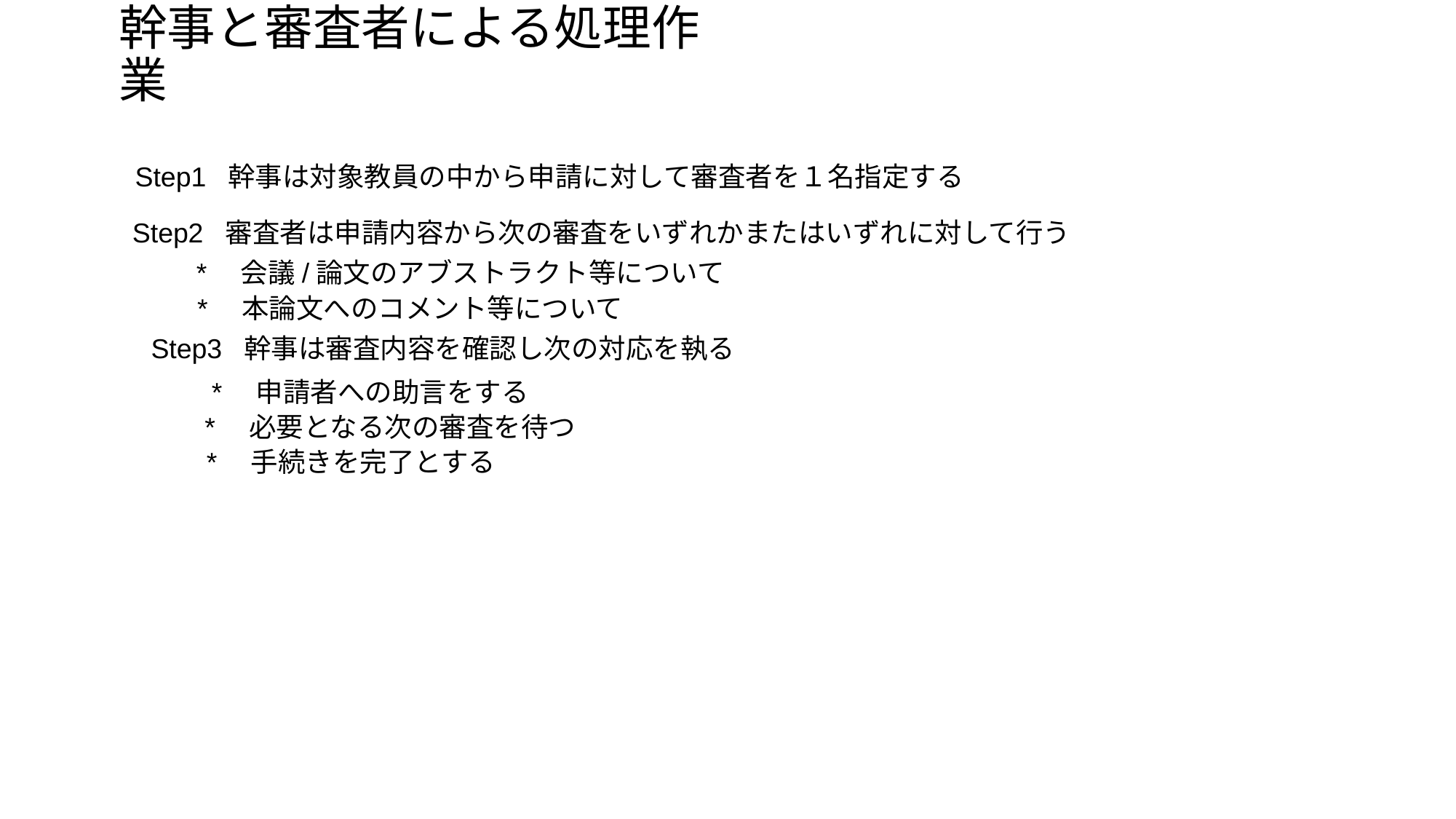

幹事と審査者による処理作業
Step1  幹事は対象教員の中から申請に対して審査者を１名指定する
Step2  審査者は申請内容から次の審査をいずれかまたはいずれに対して行う
*　会議/論文のアブストラクト等について
*　本論文へのコメント等について
Step3  幹事は審査内容を確認し次の対応を執る
*　申請者への助言をする
*　必要となる次の審査を待つ
*　手続きを完了とする